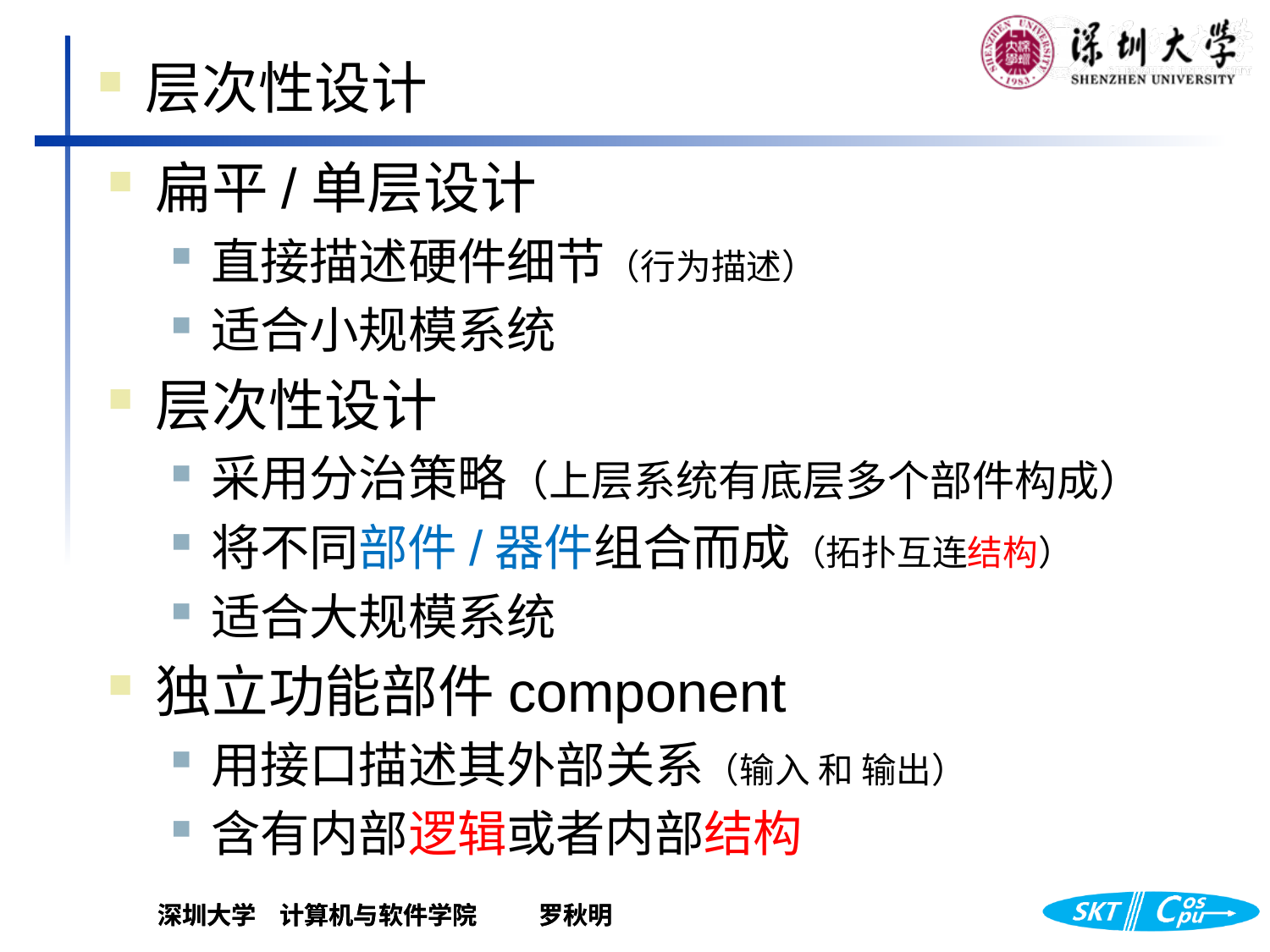

层次性设计
扁平/单层设计
直接描述硬件细节（行为描述）
适合小规模系统
层次性设计
采用分治策略（上层系统有底层多个部件构成）
将不同部件/器件组合而成（拓扑互连结构）
适合大规模系统
独立功能部件component
用接口描述其外部关系（输入 和 输出）
含有内部逻辑或者内部结构